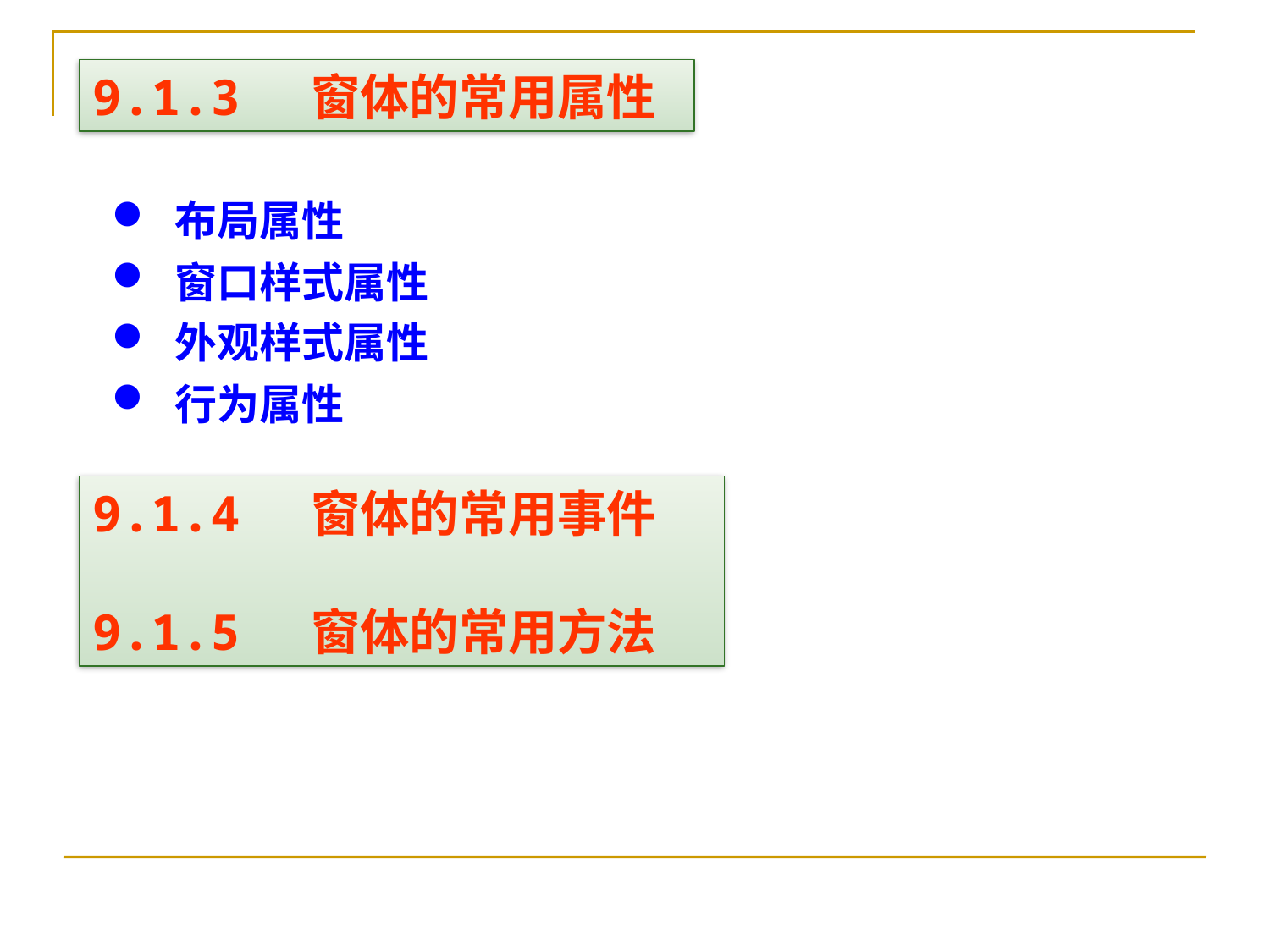

9.1.3  窗体的常用属性
布局属性
窗口样式属性
外观样式属性
行为属性
9.1.4  窗体的常用事件

9.1.5  窗体的常用方法